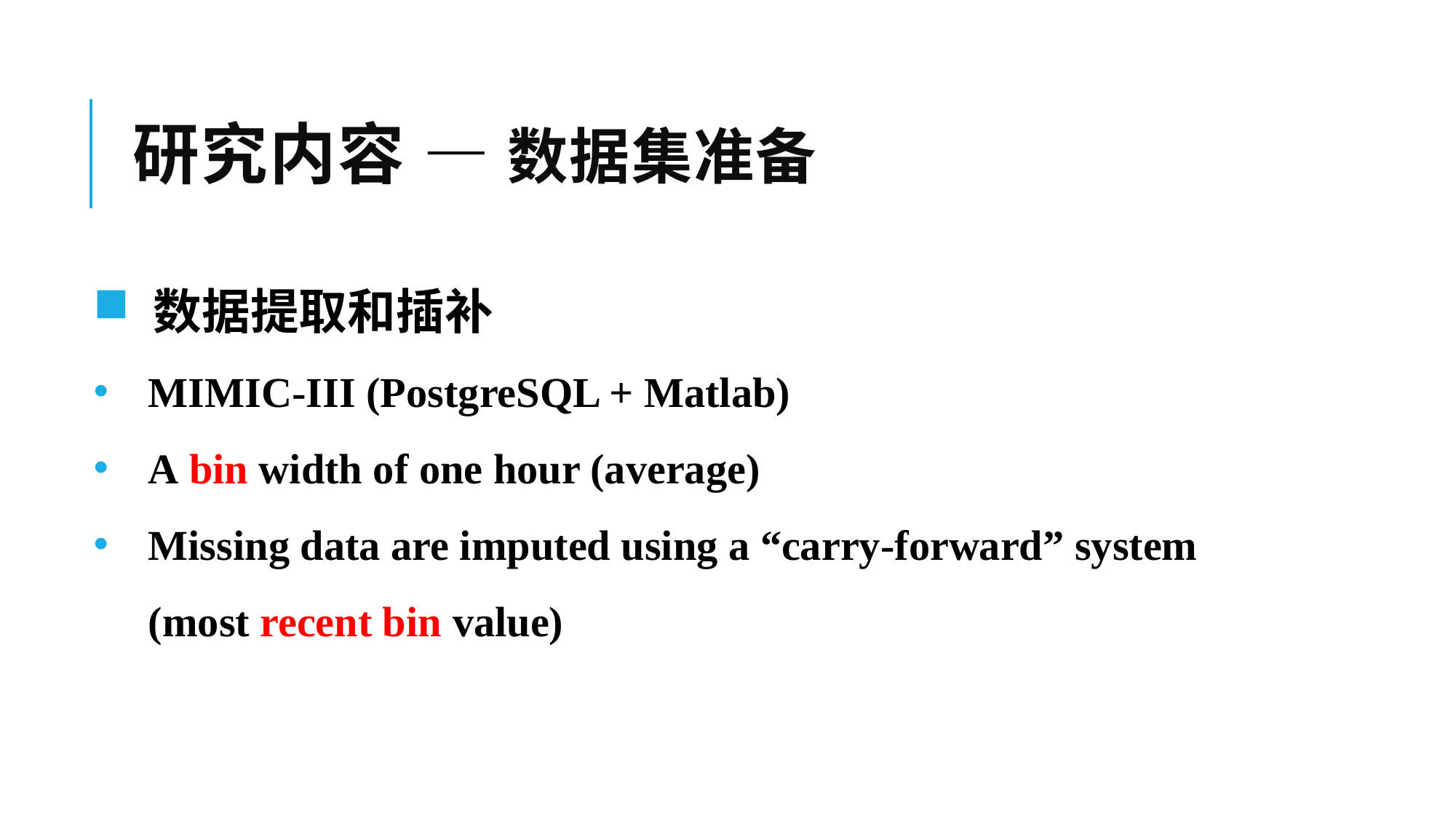

# 研究内容 — 数据集准备
 数据提取和插补
MIMIC-III (PostgreSQL + Matlab)
A bin width of one hour (average)
Missing data are imputed using a “carry-forward” system (most recent bin value)